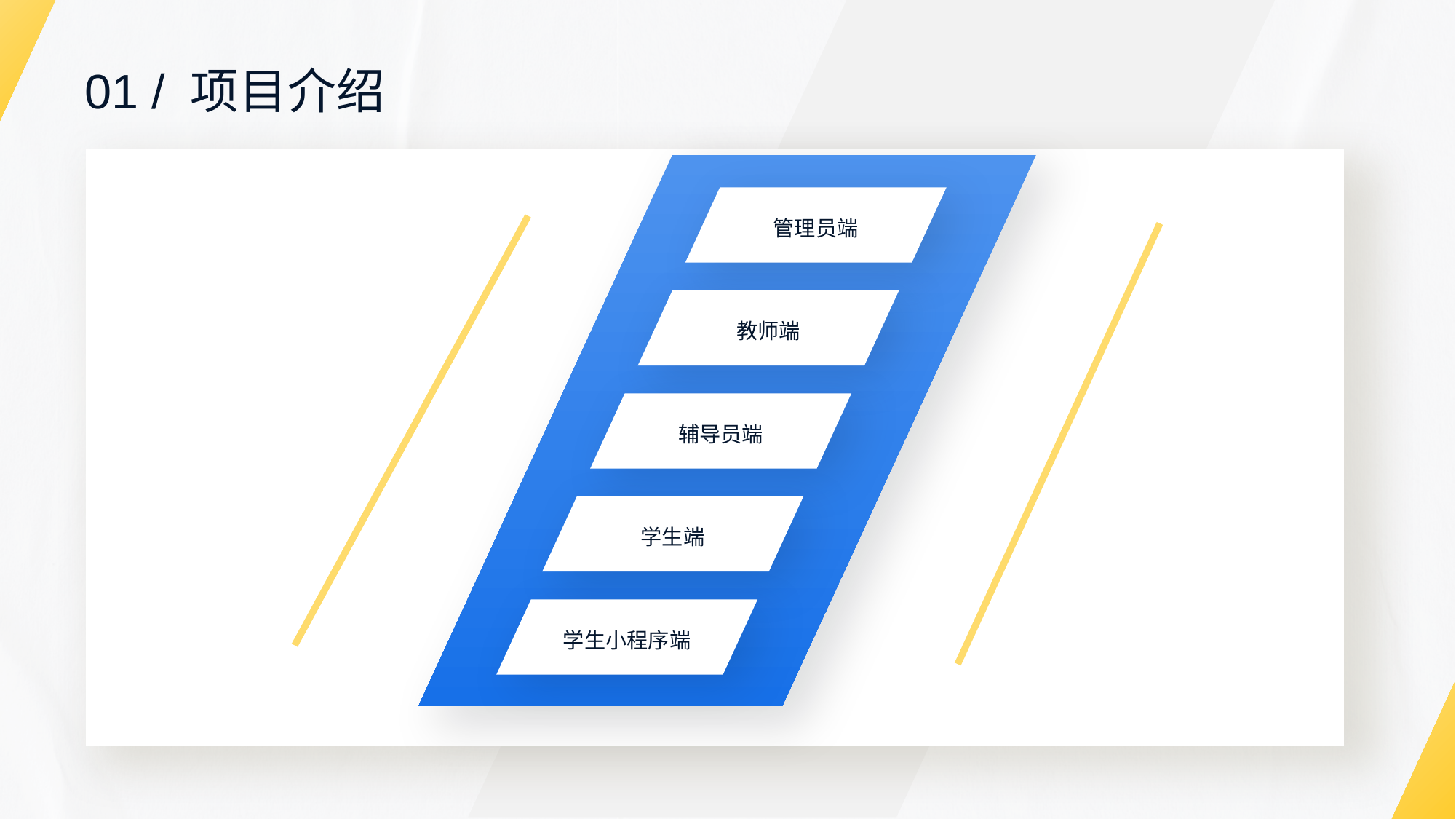

01 / 项目介绍

管理员端
教师端
辅导员端
学生端
学生小程序端